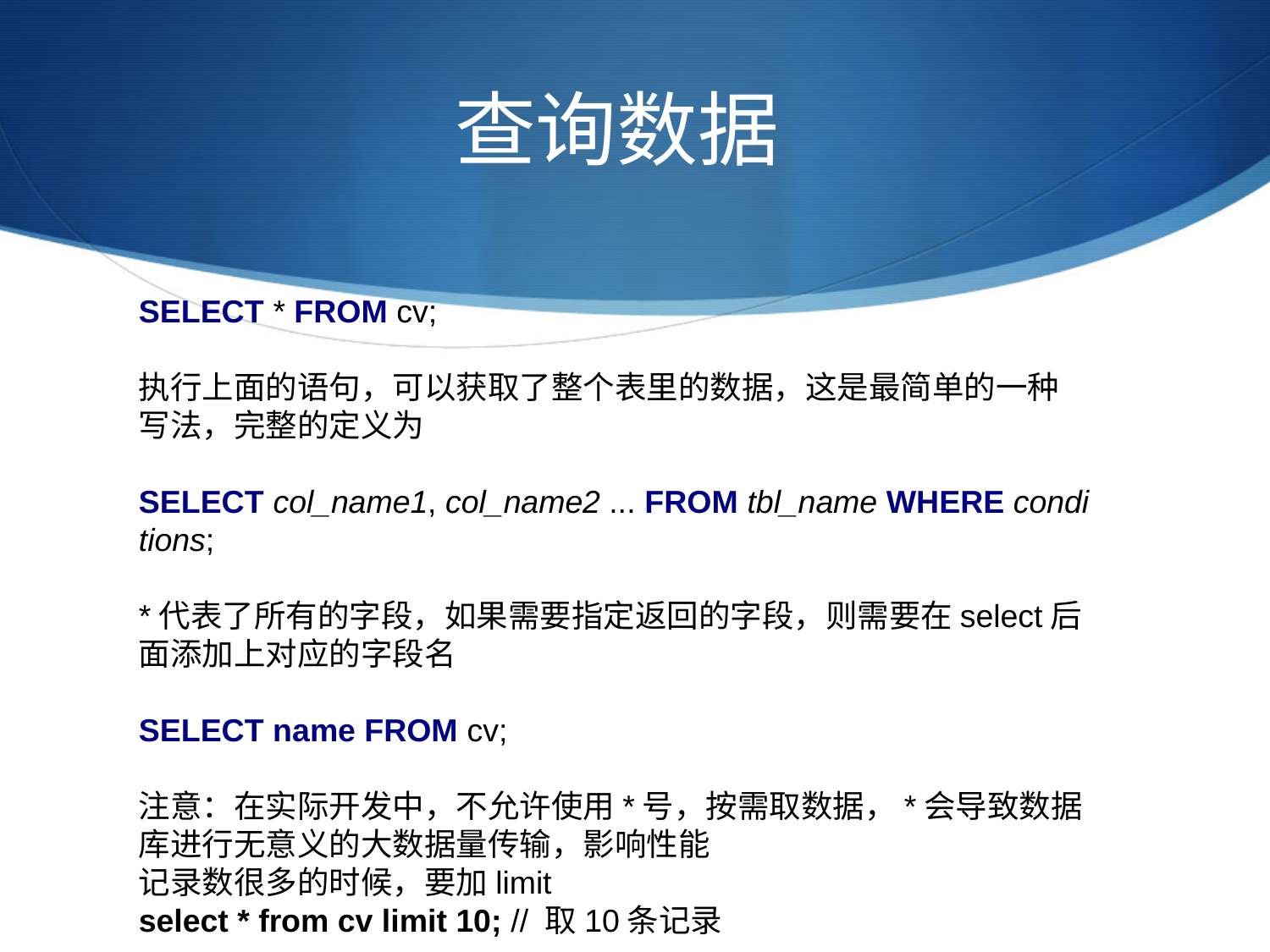

# 查询数据
SELECT * FROM cv;

执行上面的语句，可以获取了整个表里的数据，这是最简单的一种写法，完整的定义为

SELECT col_name1, col_name2 ... FROM tbl_name WHERE conditions;

*代表了所有的字段，如果需要指定返回的字段，则需要在select后面添加上对应的字段名

SELECT name FROM cv;

注意：在实际开发中，不允许使用*号，按需取数据，*会导致数据库进行无意义的大数据量传输，影响性能
记录数很多的时候，要加limit
select * from cv limit 10; // 取10条记录